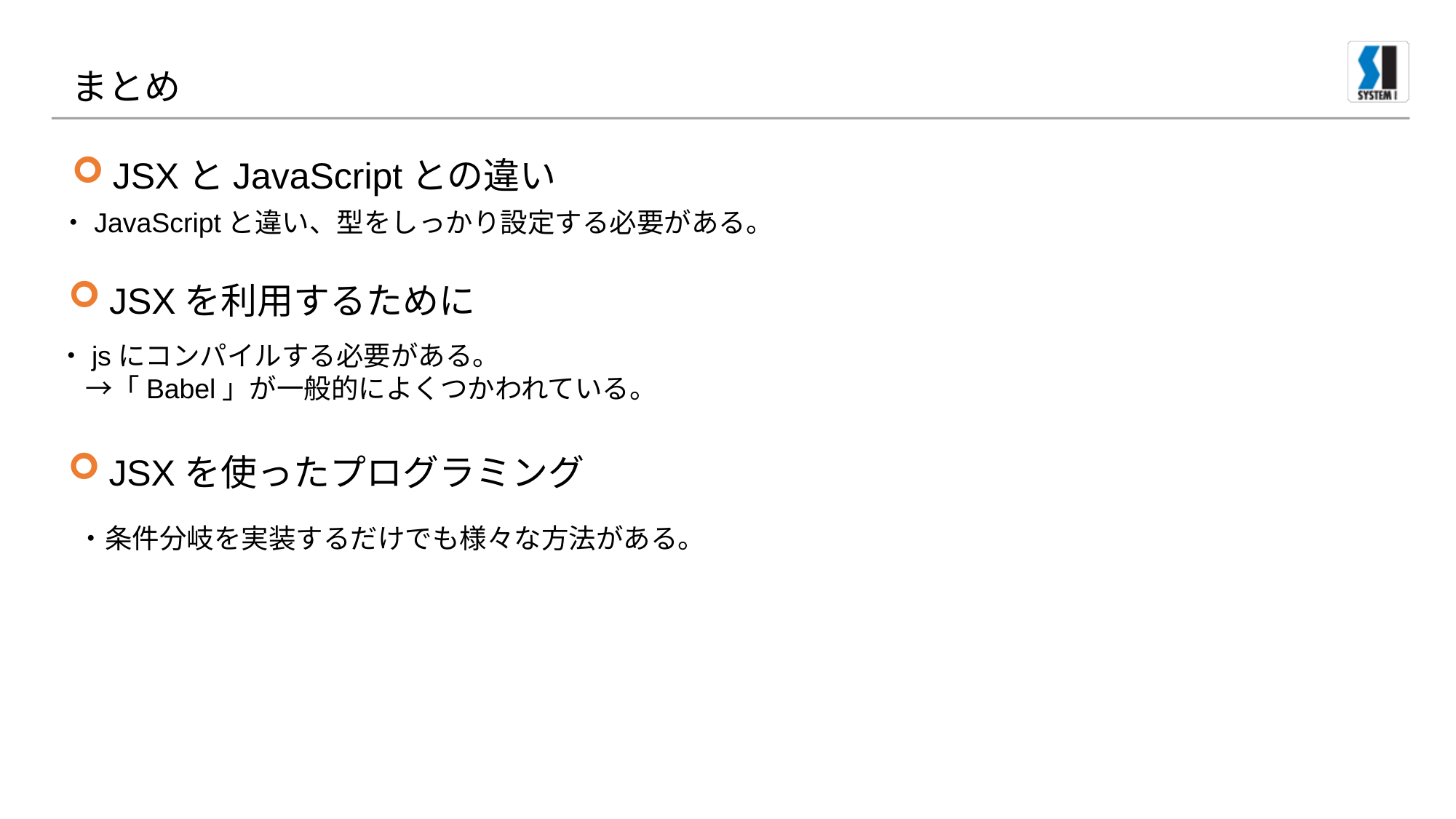

# まとめ
JSXとJavaScriptとの違い
・JavaScriptと違い、型をしっかり設定する必要がある。
JSXを利用するために
・jsにコンパイルする必要がある。
　→「Babel」が一般的によくつかわれている。
JSXを使ったプログラミング
・条件分岐を実装するだけでも様々な方法がある。